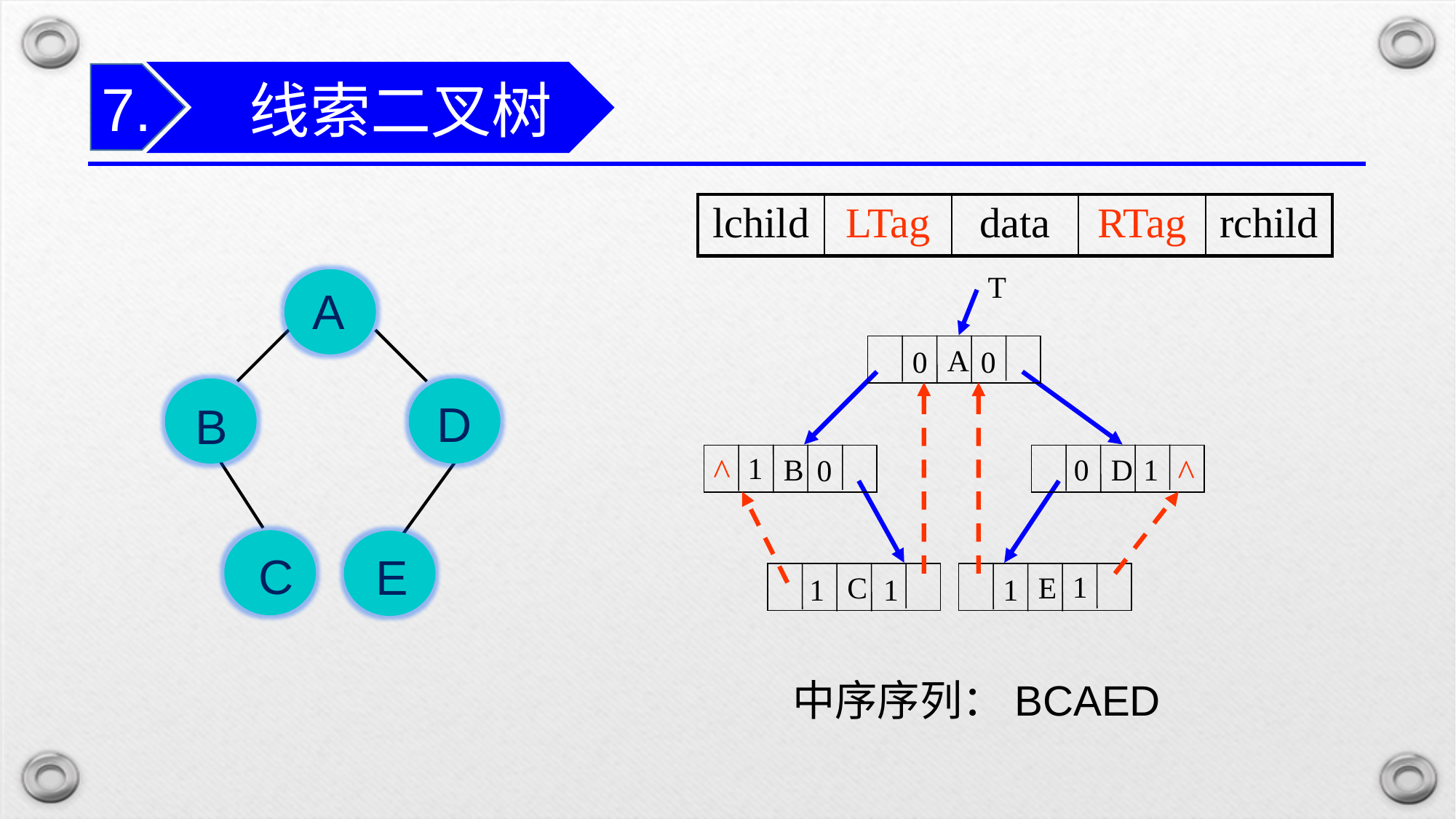

线索二叉树

7.
| lchild | LTag | data | RTag | rchild |
| --- | --- | --- | --- | --- |
T

         A

         B

         D

         C

         E

中序序列：BCAED

A

B

D

C

E
0
0

^
^
1
0
1
0

1
1
1
1